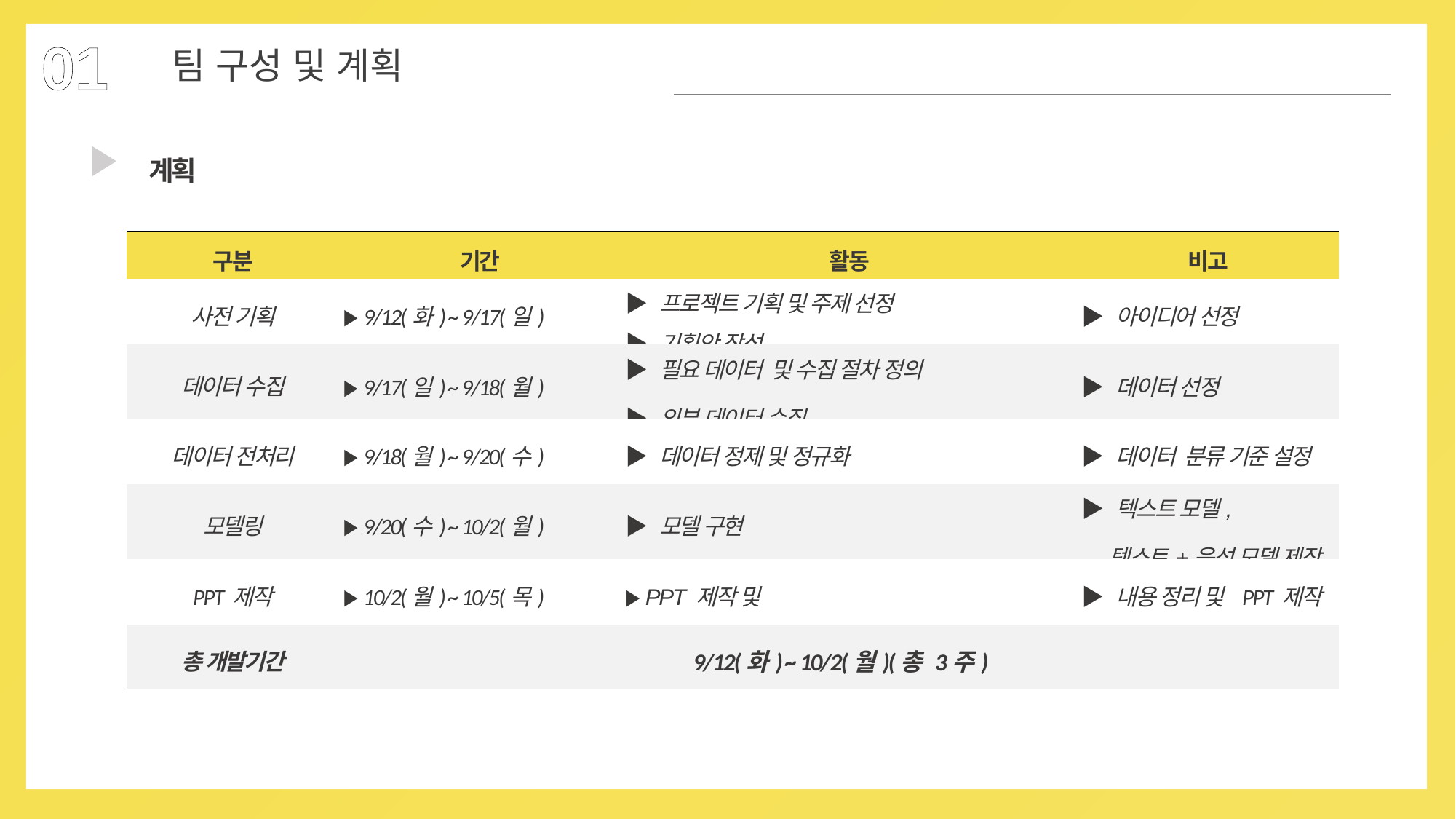

01

팀 구성 및 계획
▶
계획
| 구분 | 기간 | 활동 | 비고 |
| --- | --- | --- | --- |
| 사전 기획 | ▶ 9/12(화) ~ 9/17(일) | ▶ 프로젝트 기획 및 주제 선정 ▶ 기획안 작성 | ▶ 아이디어 선정 |
| 데이터 수집 | ▶ 9/17(일) ~ 9/18(월) | ▶ 필요 데이터 및 수집 절차 정의 ▶ 외부 데이터 수집 | ▶ 데이터 선정 |
| 데이터 전처리 | ▶ 9/18(월) ~ 9/20(수) | ▶ 데이터 정제 및 정규화 | ▶ 데이터 분류 기준 설정 |
| 모델링 | ▶ 9/20(수) ~ 10/2(월) | ▶ 모델 구현 | ▶ 텍스트 모델, 텍스트+음성 모델 제작 |
| PPT 제작 | ▶ 10/2(월) ~ 10/5(목) | ▶ PPT 제작 및 | ▶ 내용 정리 및 PPT 제작 |
| 총 개발기간 | 9/12(화) ~ 10/2(월)(총 3주) |  |  |